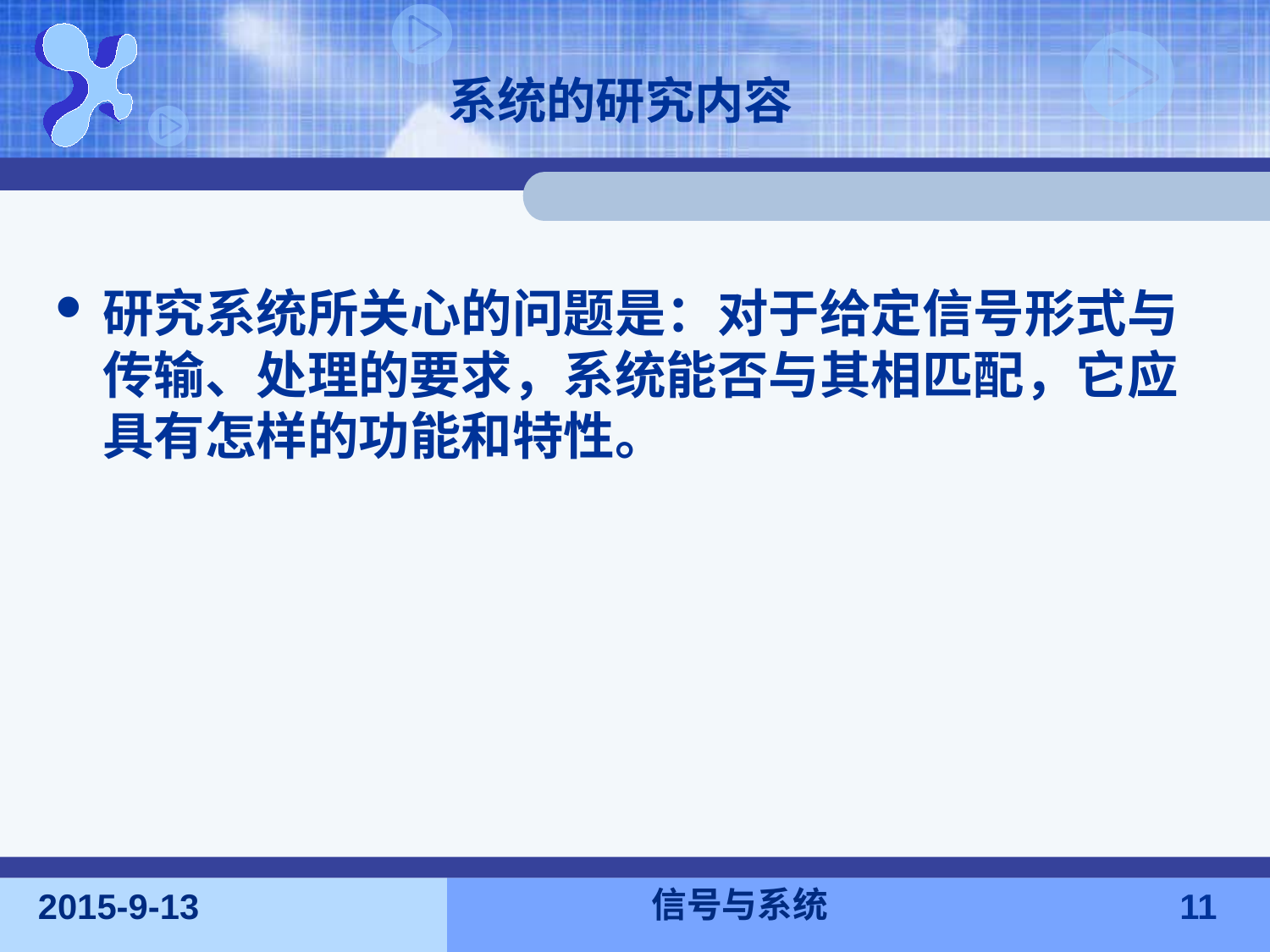

系统的研究内容
研究系统所关心的问题是：对于给定信号形式与传输、处理的要求，系统能否与其相匹配，它应具有怎样的功能和特性。
信号与系统
2015-9-13
11